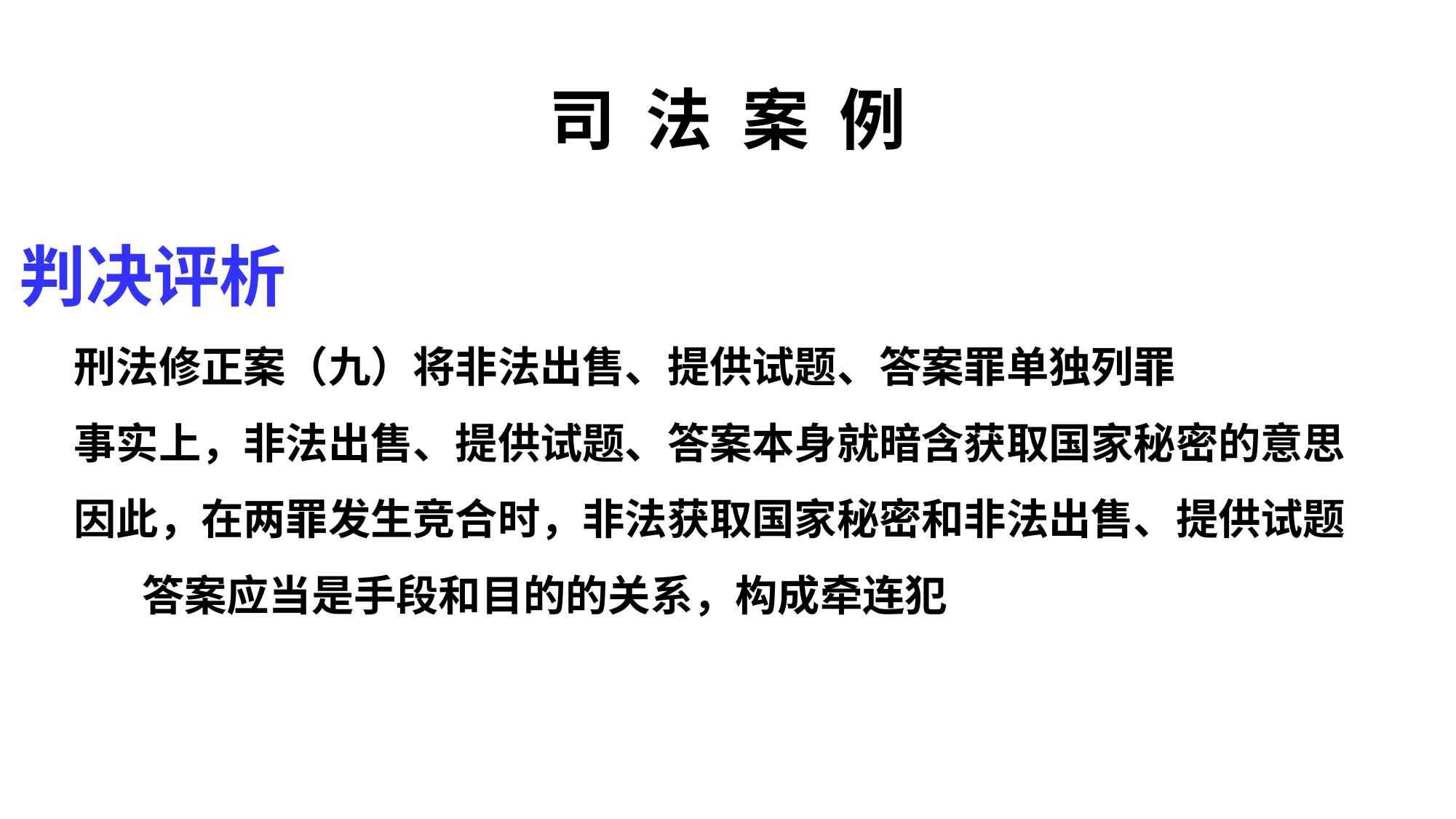

# 司  法  案  例
判决评析
刑法修正案（九）将非法出售、提供试题、答案罪单独列罪
事实上，非法出售、提供试题、答案本身就暗含获取国家秘密的意思
因此，在两罪发生竞合时，非法获取国家秘密和非法出售、提供试题
      答案应当是手段和目的的关系，构成牵连犯